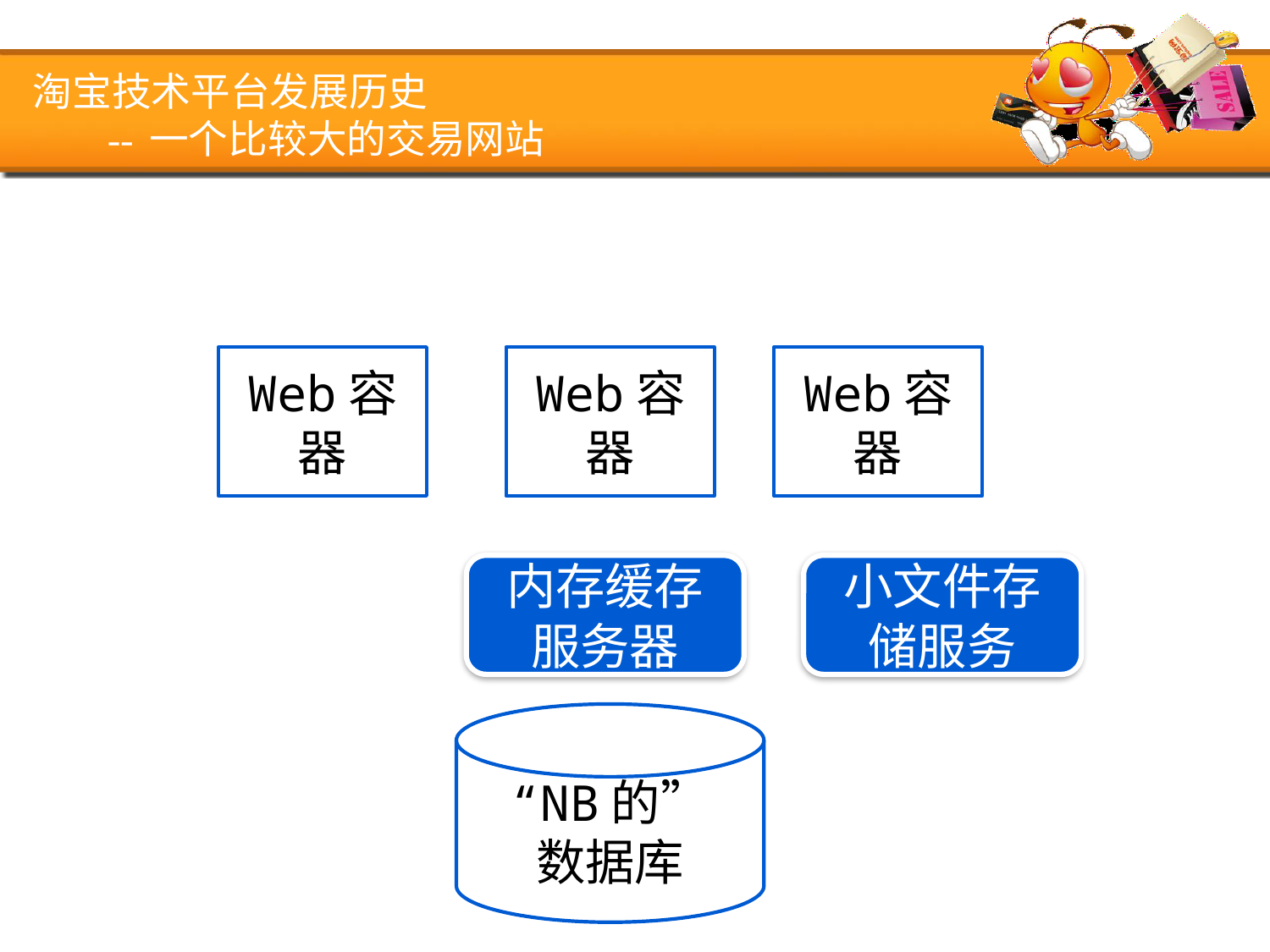

# 淘宝技术平台发展历史 -- 一个比较大的交易网站
Web容器
Web容器
Web容器
内存缓存服务器
小文件存储服务
“NB的”
数据库